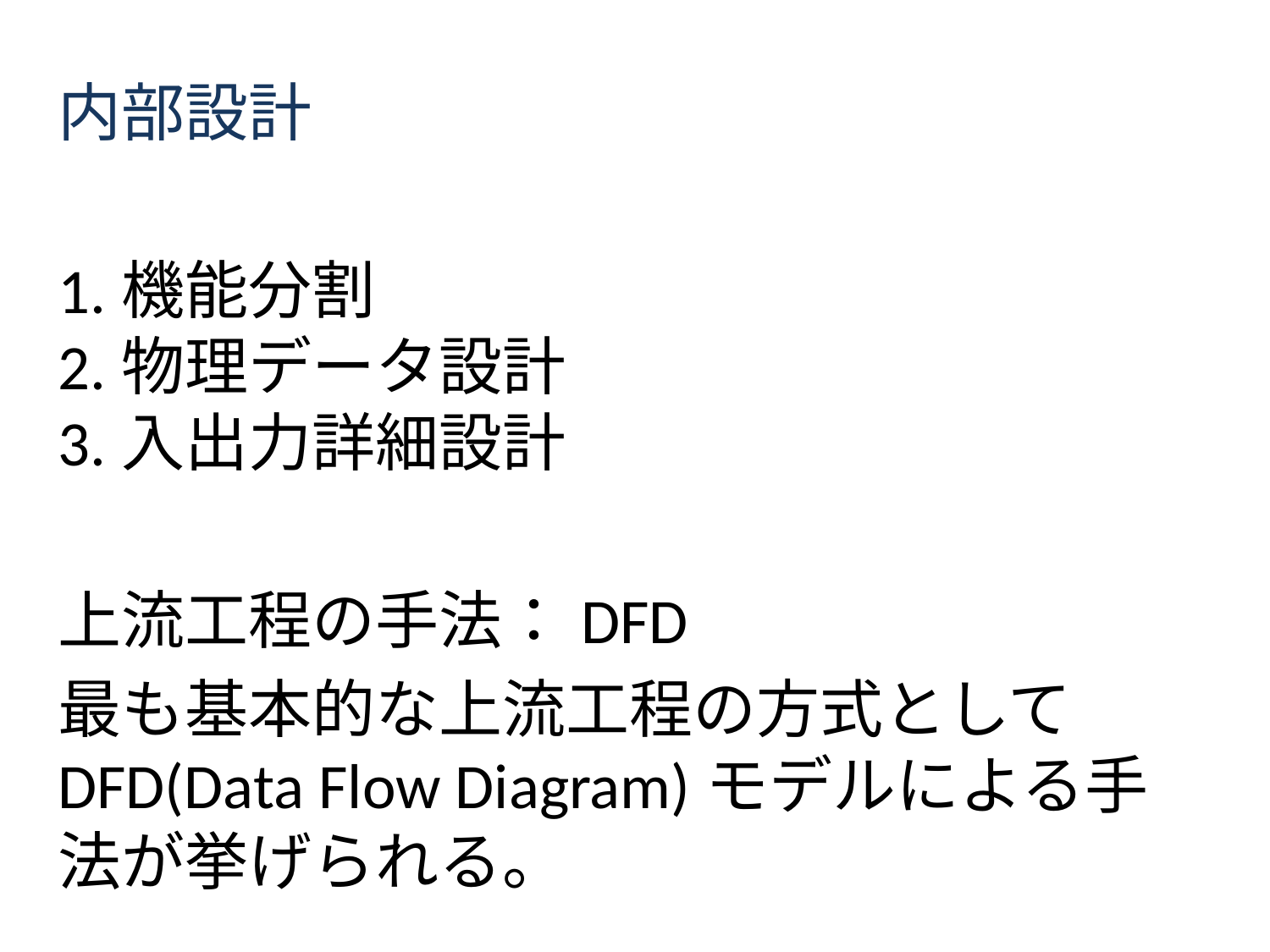

内部設計

1.機能分割
2.物理データ設計
3.入出力詳細設計

上流工程の手法：DFD
最も基本的な上流工程の方式としてDFD(Data Flow Diagram)モデルによる手法が挙げられる。